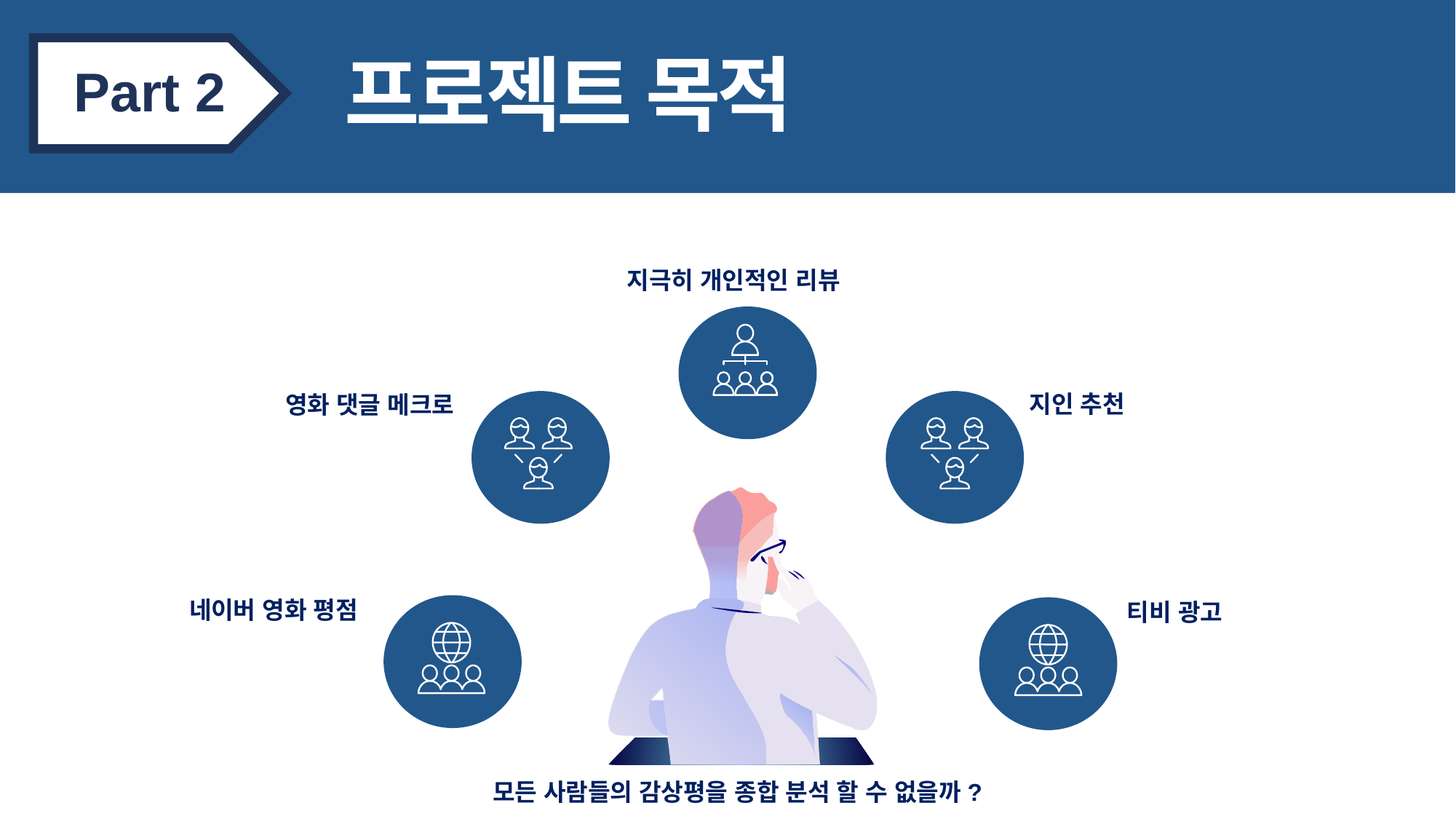

Part 2
프로젝트 목적

지극히 개인적인 리뷰

지인 추천
영화 댓글 메크로

네이버 영화 평점

티비 광고

모든 사람들의 감상평을 종합 분석 할 수 없을까?